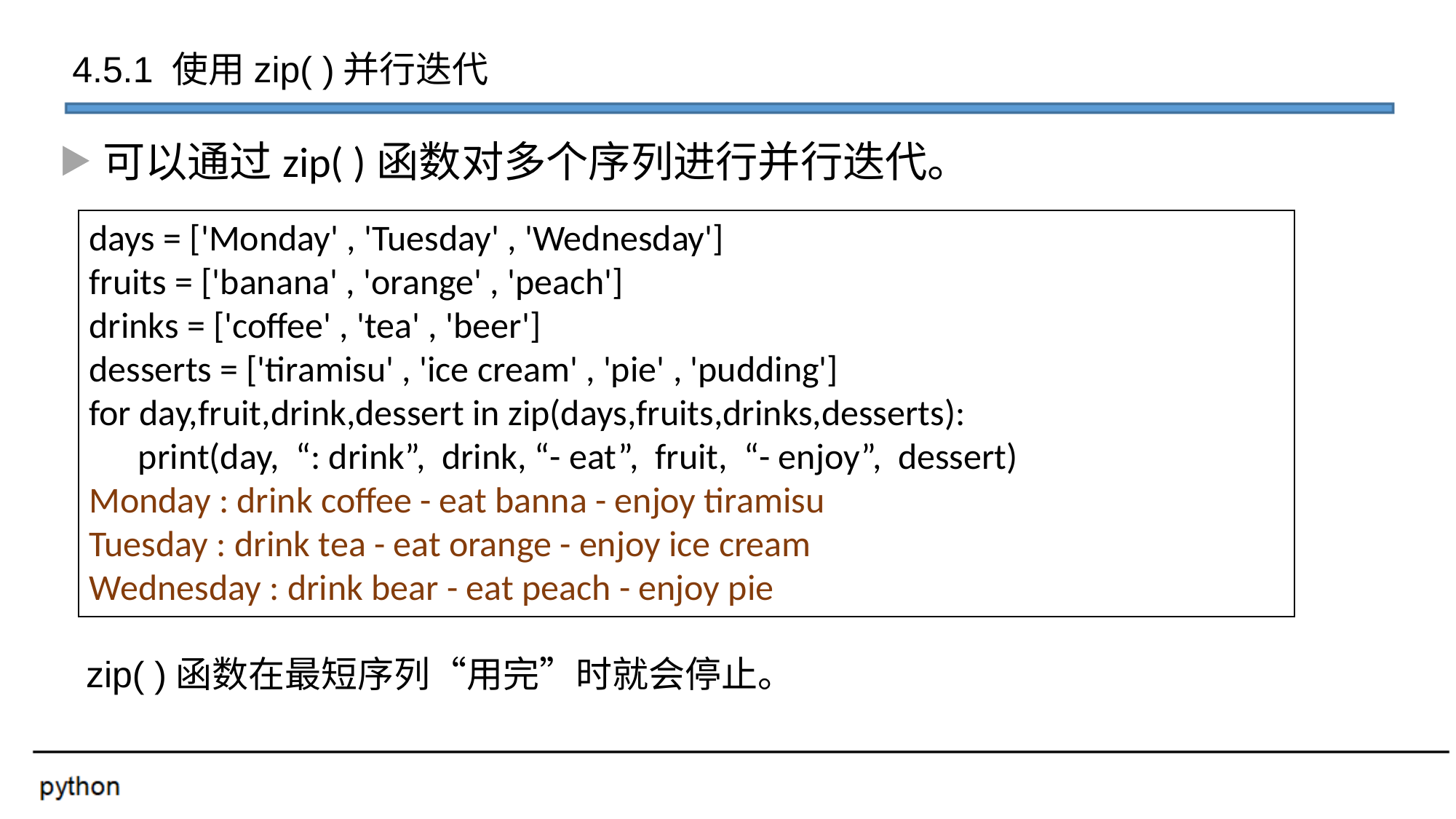

4.5.1 使用zip( )并行迭代
可以通过zip( )函数对多个序列进行并行迭代。

days = ['Monday' , 'Tuesday' , 'Wednesday']
fruits = ['banana' , 'orange' , 'peach']
drinks = ['coffee' , 'tea' , 'beer']
desserts = ['tiramisu' , 'ice cream' , 'pie' , 'pudding']
for day,fruit,drink,dessert in zip(days,fruits,drinks,desserts):
      print(day,  “: drink”,  drink, “- eat”,  fruit,  “- enjoy”,  dessert)
Monday : drink coffee - eat banna - enjoy tiramisu
Tuesday : drink tea - eat orange - enjoy ice cream
Wednesday : drink bear - eat peach - enjoy pie

zip( )函数在最短序列“用完”时就会停止。
22